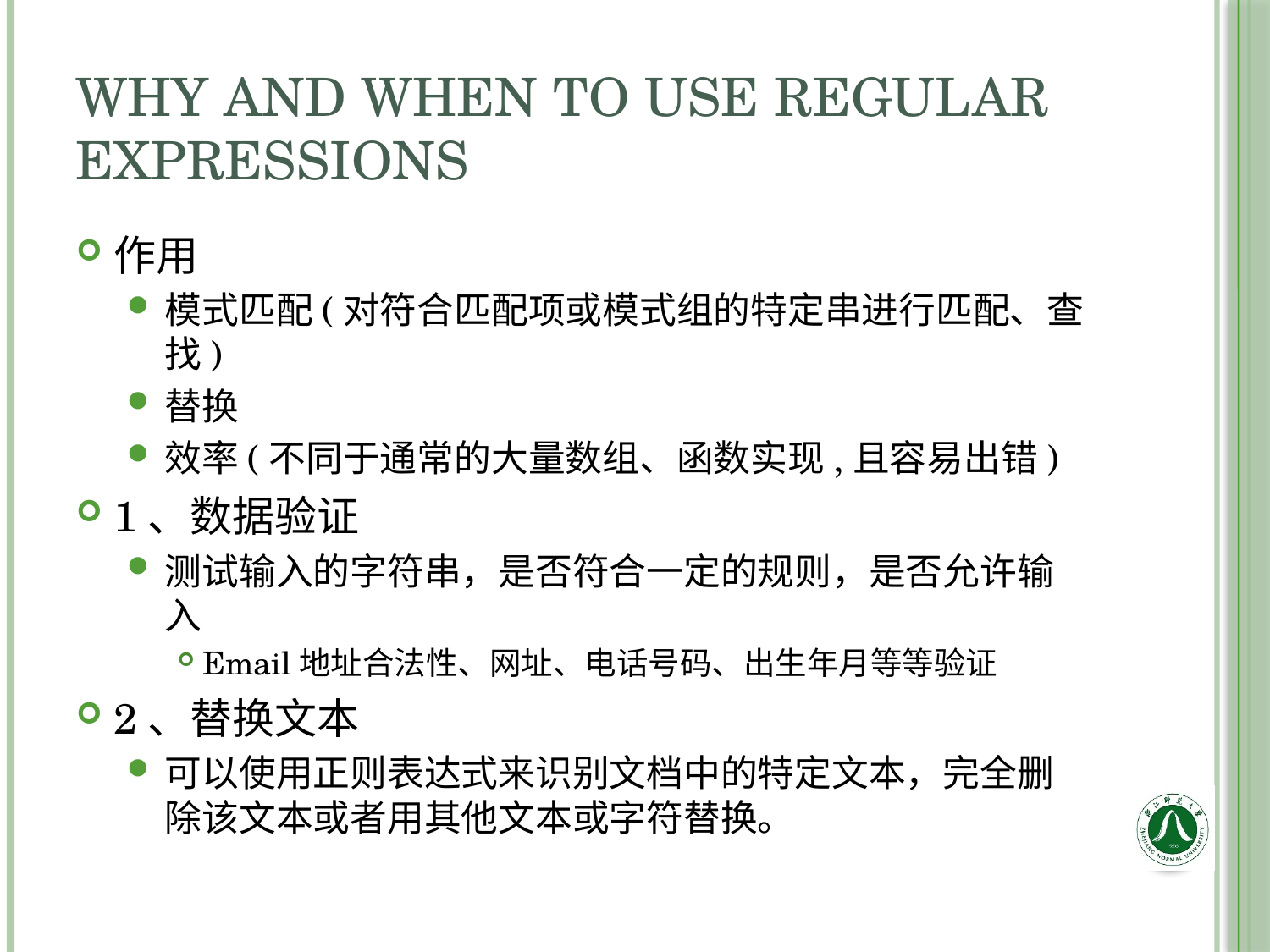

# Why and when to use Regular Expressions
作用
模式匹配(对符合匹配项或模式组的特定串进行匹配、查找)
替换
效率(不同于通常的大量数组、函数实现,且容易出错)
1、数据验证
测试输入的字符串，是否符合一定的规则，是否允许输入
Email地址合法性、网址、电话号码、出生年月等等验证
2、替换文本
可以使用正则表达式来识别文档中的特定文本，完全删除该文本或者用其他文本或字符替换。